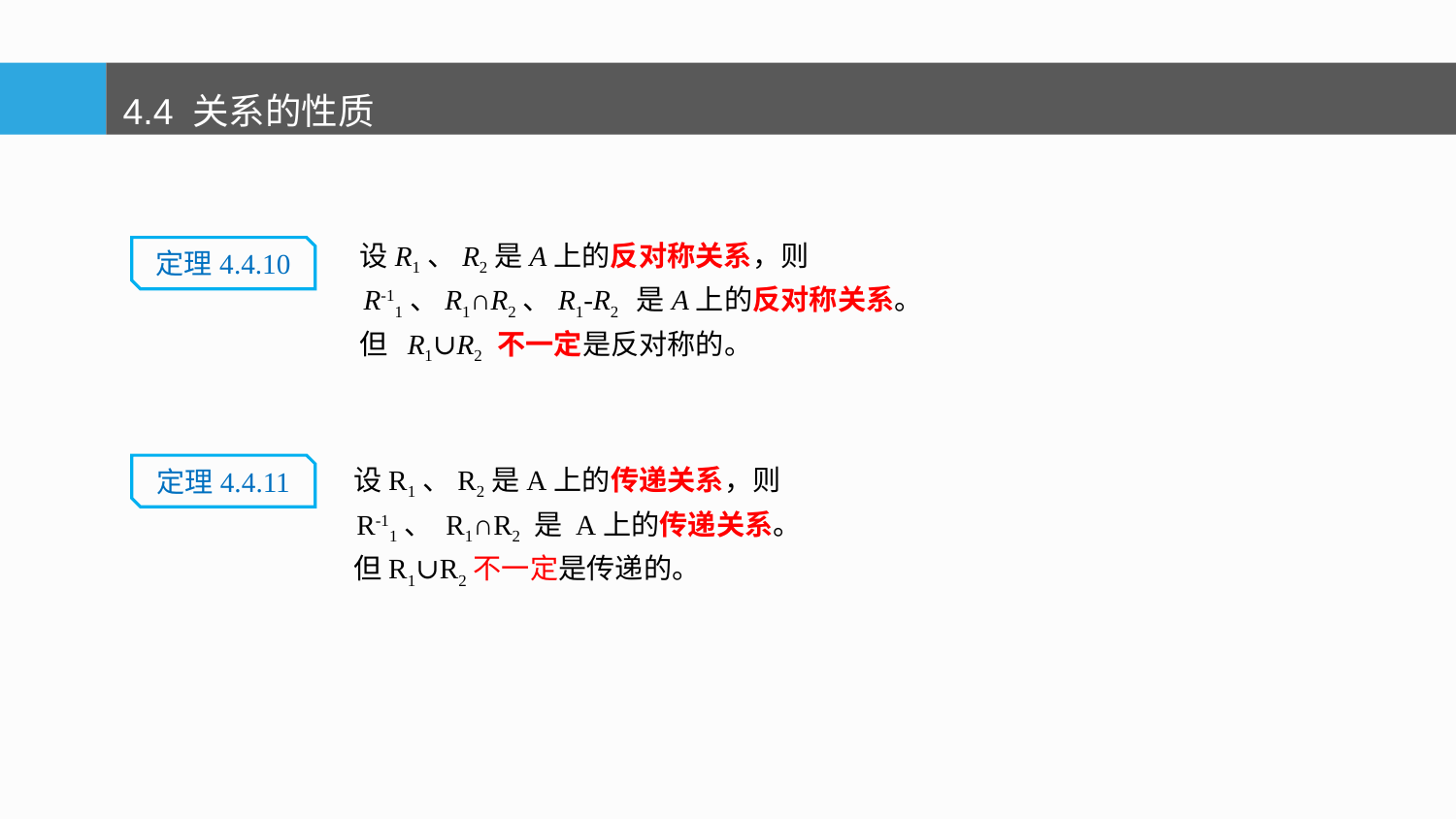

4.4 关系的性质

     设R1、R2是A上的反对称关系，则
      R-11、R1∩R2、R1-R2  是A上的反对称关系。
     但  R1∪R2  不一定是反对称的。
定理4.4.10
定理4.4.11
    设R1、R2是A上的传递关系，则
     R-11、 R1∩R2 是 A上的传递关系。
    但R1∪R2不一定是传递的。